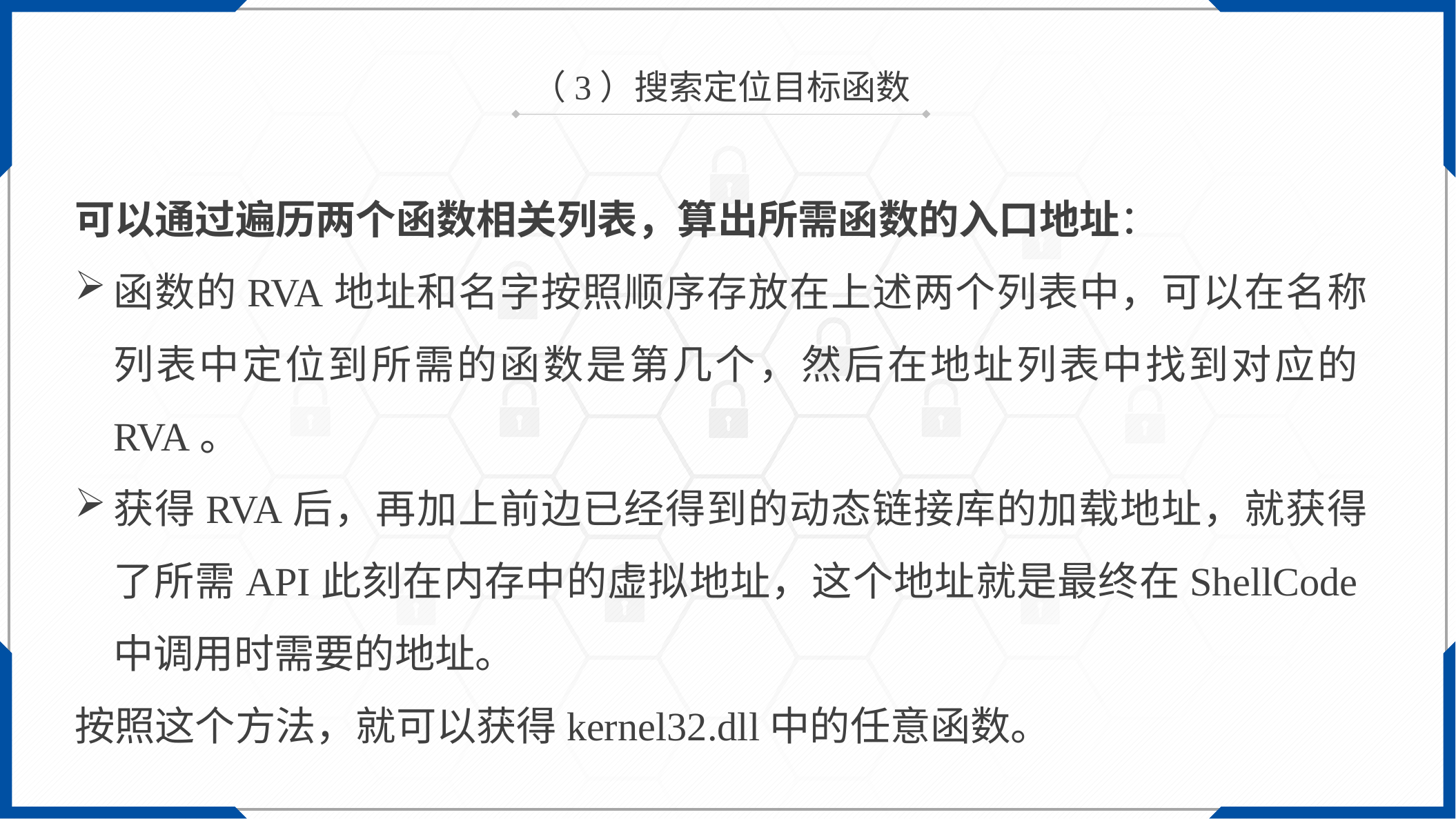

（3）搜索定位目标函数
可以通过遍历两个函数相关列表，算出所需函数的入口地址：
函数的RVA地址和名字按照顺序存放在上述两个列表中，可以在名称列表中定位到所需的函数是第几个，然后在地址列表中找到对应的RVA。
获得RVA后，再加上前边已经得到的动态链接库的加载地址，就获得了所需API此刻在内存中的虚拟地址，这个地址就是最终在ShellCode中调用时需要的地址。
按照这个方法，就可以获得kernel32.dll中的任意函数。